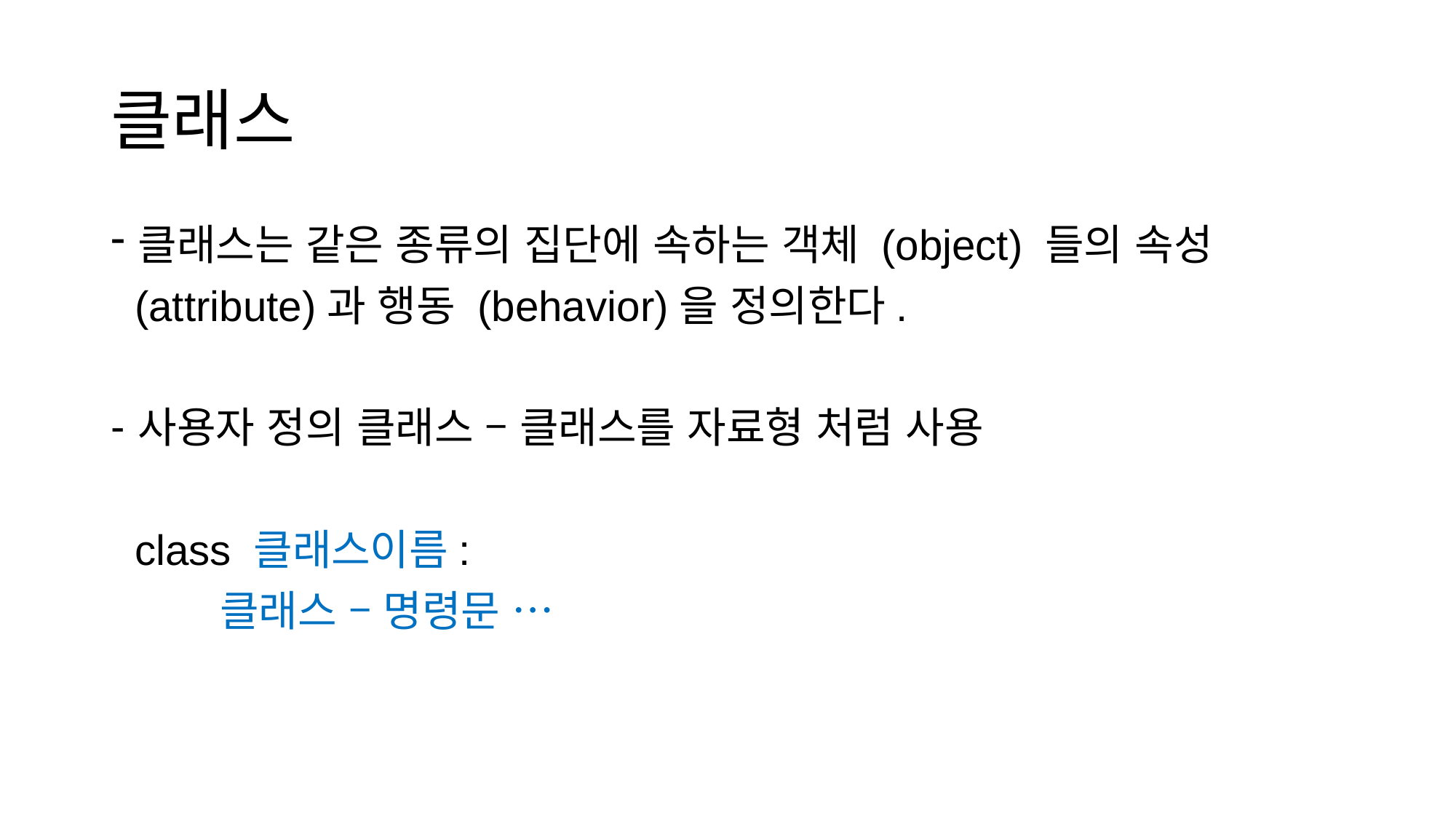

# 클래스
클래스는 같은 종류의 집단에 속하는 객체 (object) 들의 속성
  (attribute)과 행동 (behavior)을 정의한다.

사용자 정의 클래스 – 클래스를 자료형 처럼 사용

  class 클래스이름:
	클래스 – 명령문 …